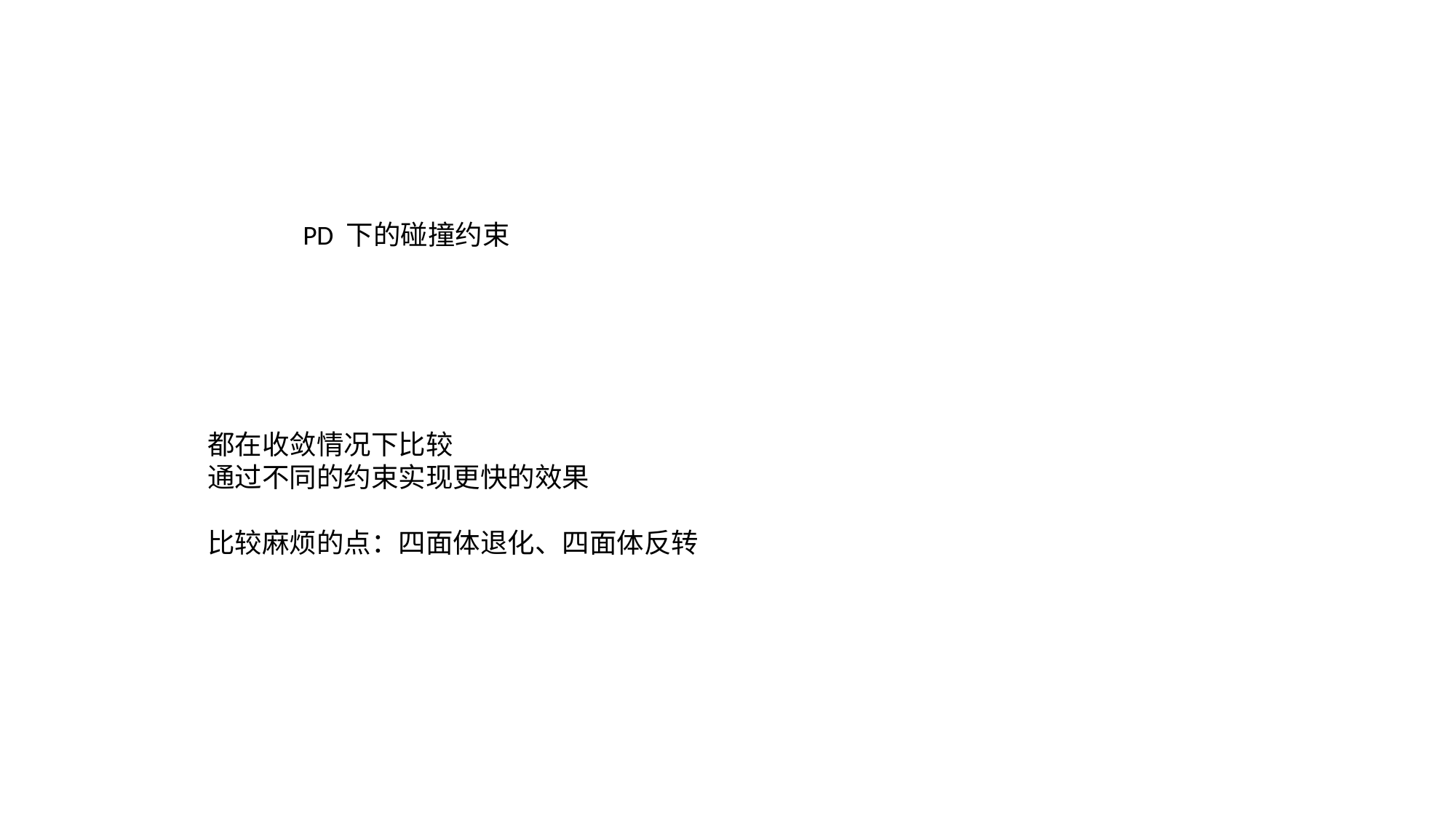

PD 下的碰撞约束
都在收敛情况下比较
通过不同的约束实现更快的效果

比较麻烦的点：四面体退化、四面体反转